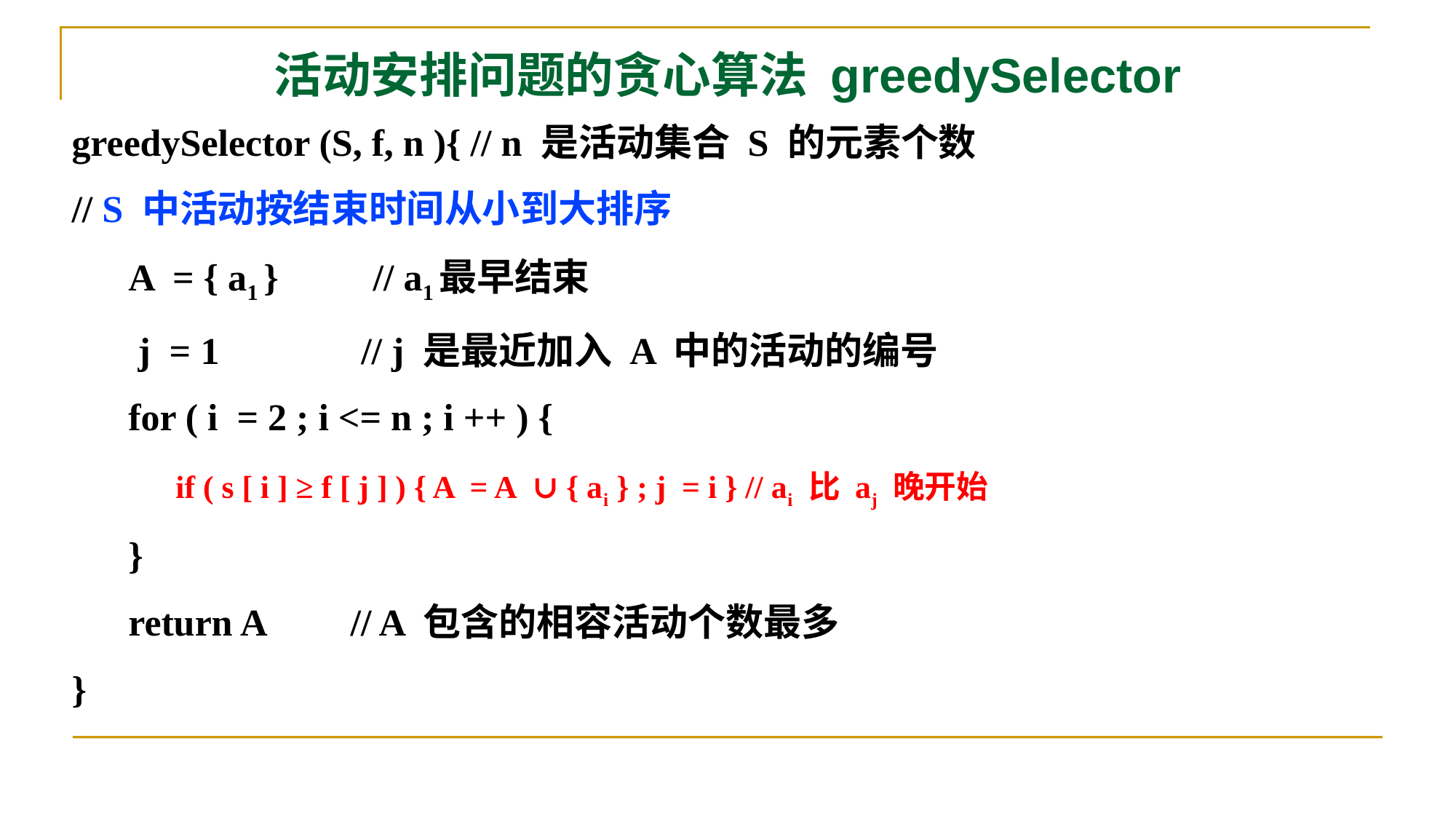

# 活动安排问题的贪心算法 greedySelector
greedySelector (S, f, n ){ // n 是活动集合 S 的元素个数
// S 中活动按结束时间从小到大排序
      A  = { a1 }          // a1最早结束
       j  = 1               // j 是最近加入 A 中的活动的编号
      for ( i  = 2 ; i <= n ; i ++ ) {
           if ( s [ i ] ≥ f [ j ] ) { A  = A  ∪ { ai } ; j  = i } // ai 比 aj 晚开始
      }
      return A         // A 包含的相容活动个数最多
}